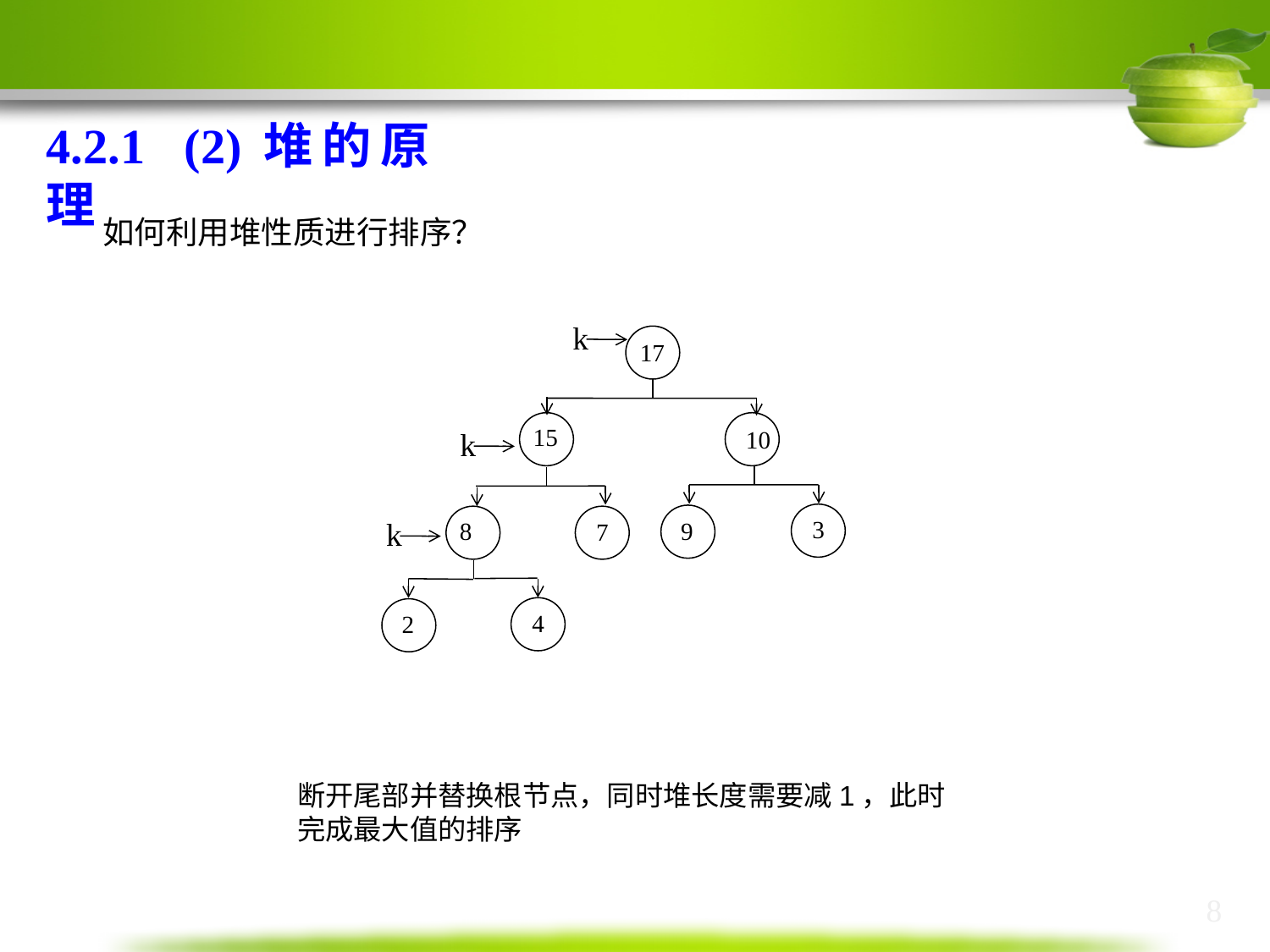

# 1.3 利用堆进行排序
4.2.1 (2)堆的原理
如何利用堆性质进行排序？
k

17

15

10
k

3

9

8

7
k

4

2
断开尾部并替换根节点，同时堆长度需要减1，此时完成最大值的排序
8